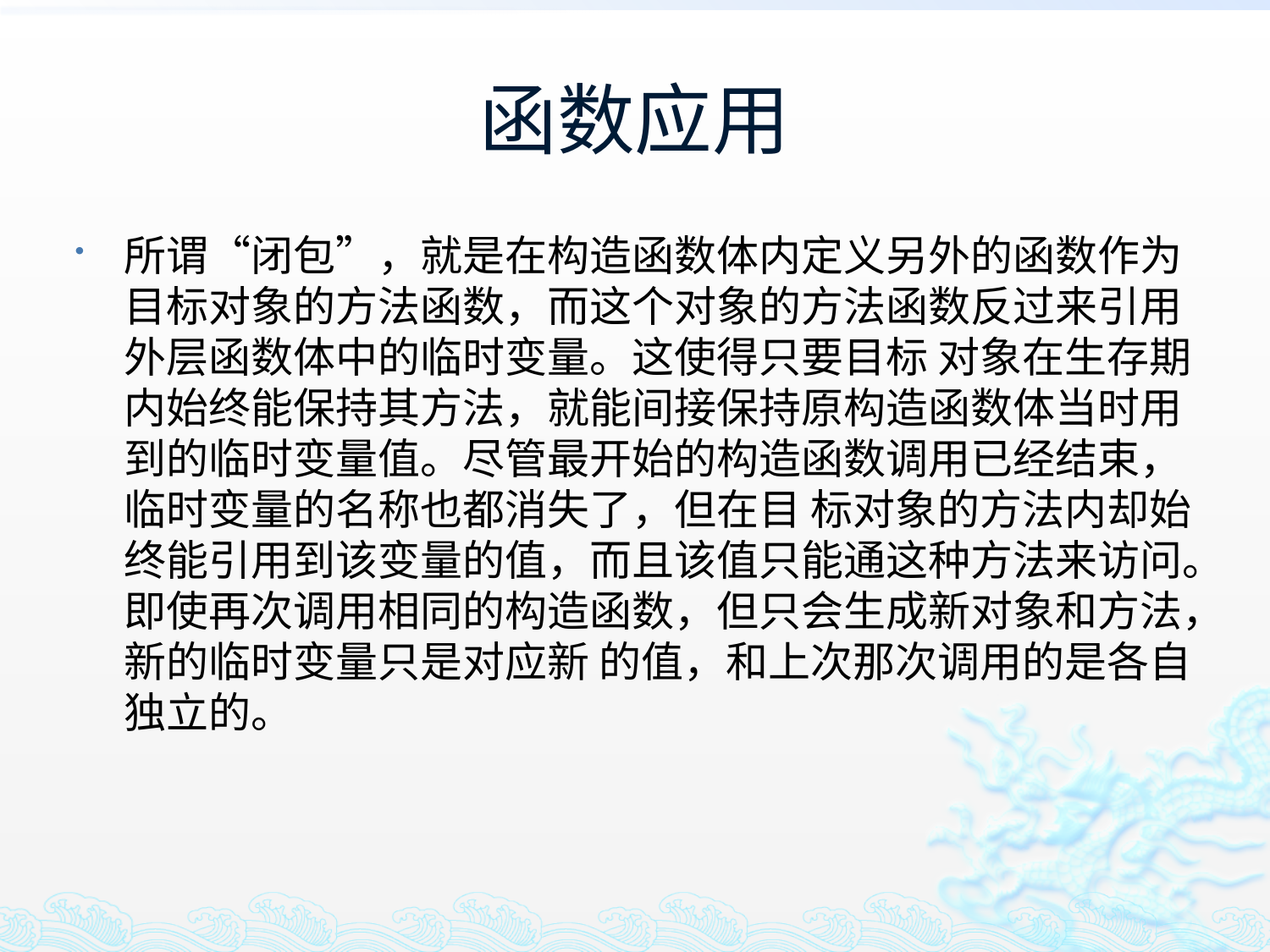

# 函数应用
所谓“闭包”，就是在构造函数体内定义另外的函数作为目标对象的方法函数，而这个对象的方法函数反过来引用外层函数体中的临时变量。这使得只要目标 对象在生存期内始终能保持其方法，就能间接保持原构造函数体当时用到的临时变量值。尽管最开始的构造函数调用已经结束，临时变量的名称也都消失了，但在目 标对象的方法内却始终能引用到该变量的值，而且该值只能通这种方法来访问。即使再次调用相同的构造函数，但只会生成新对象和方法，新的临时变量只是对应新 的值，和上次那次调用的是各自独立的。